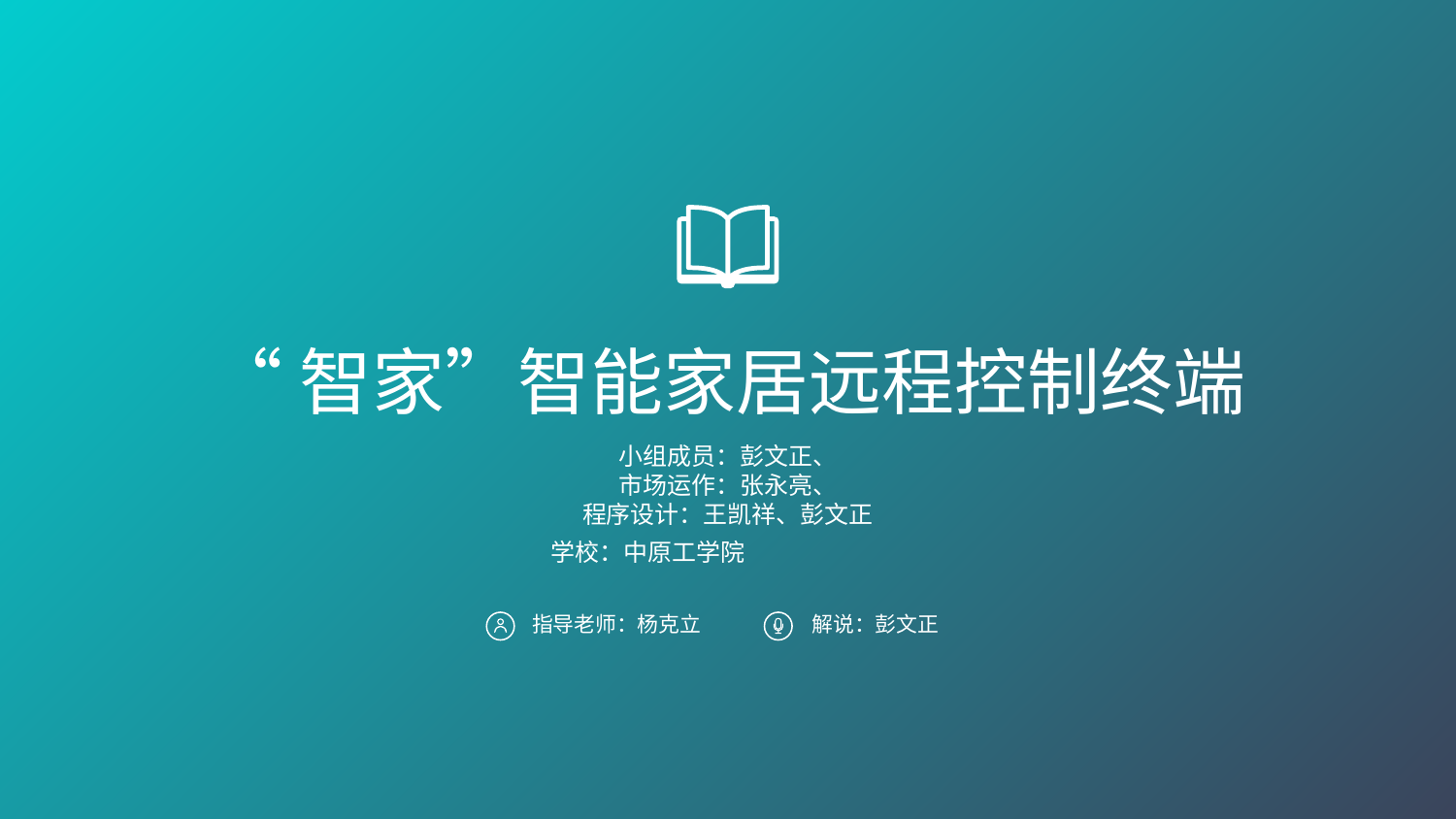

“智家”智能家居远程控制终端
小组成员：彭文正、
市场运作：张永亮、
程序设计：王凯祥、彭文正
学校：中原工学院
指导老师：杨克立
解说：彭文正